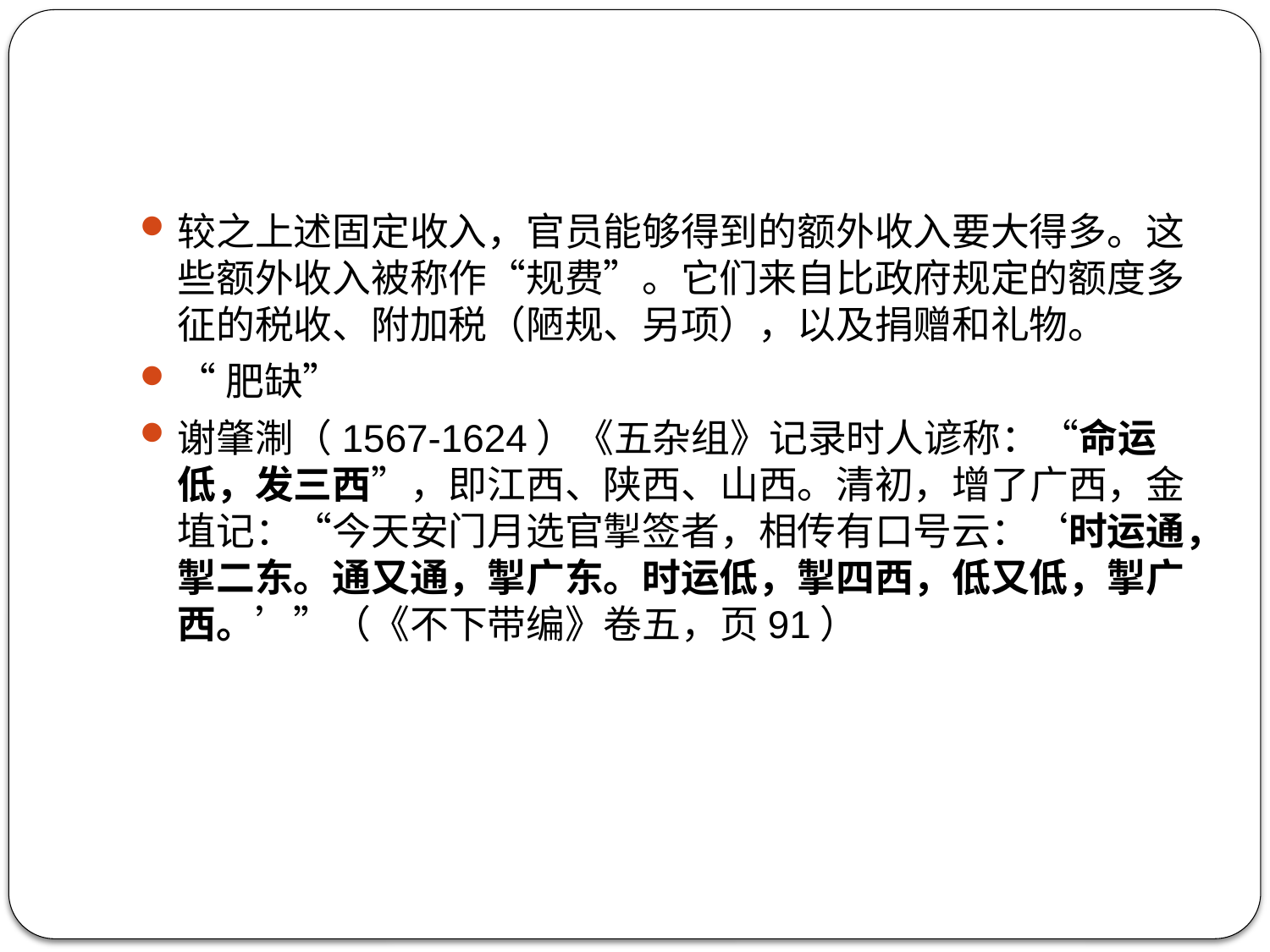

#
较之上述固定收入，官员能够得到的额外收入要大得多。这些额外收入被称作“规费”。它们来自比政府规定的额度多征的税收、附加税（陋规、另项），以及捐赠和礼物。
“肥缺”
谢肇淛（1567-1624）《五杂组》记录时人谚称：“命运低，发三西”，即江西、陕西、山西。清初，增了广西，金埴记：“今天安门月选官掣签者，相传有口号云：‘时运通，掣二东。通又通，掣广东。时运低，掣四西，低又低，掣广西。’”（《不下带编》卷五，页91）